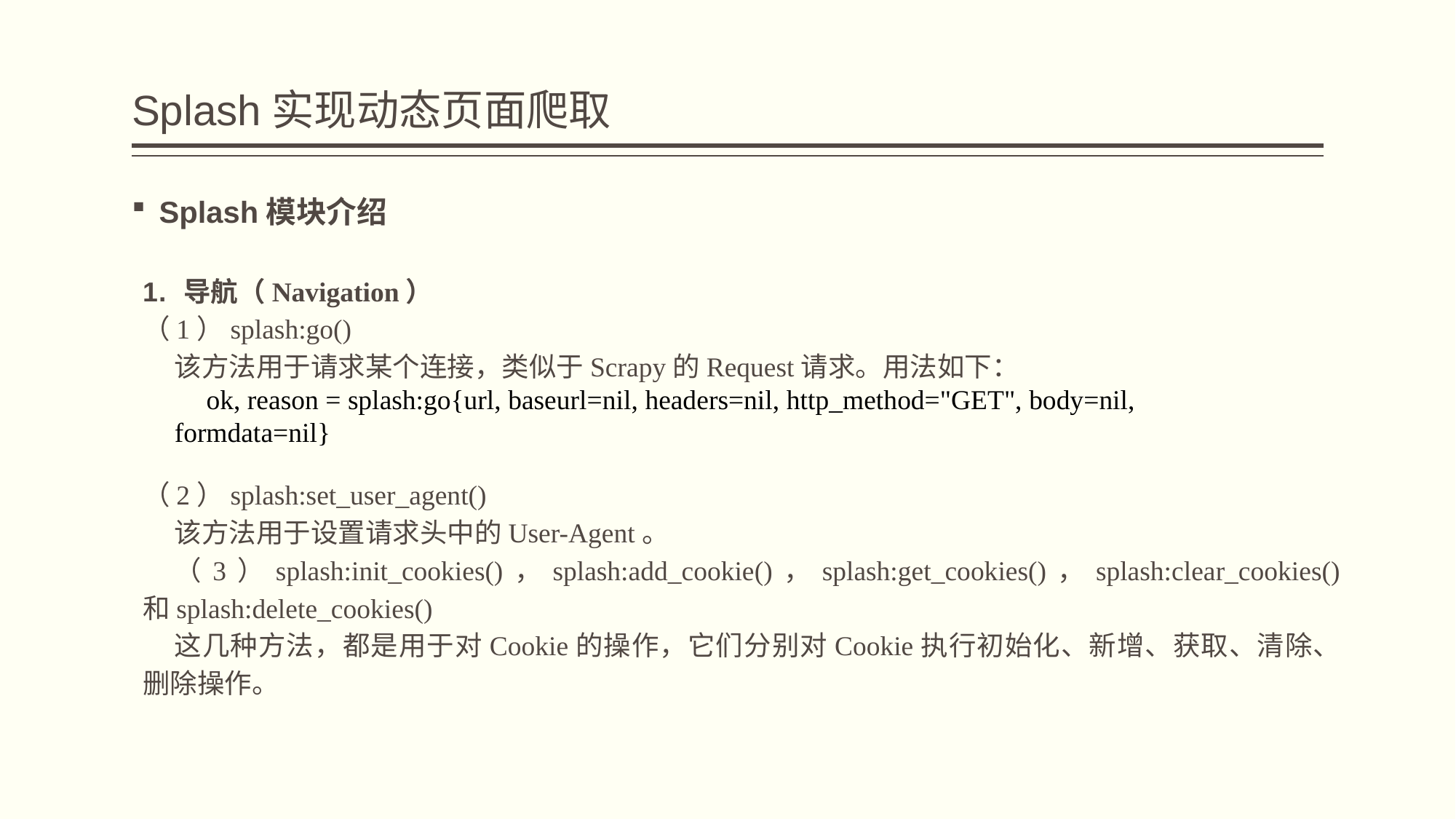

# Splash实现动态页面爬取
Splash模块介绍
导航（Navigation）
（1）splash:go()
该方法用于请求某个连接，类似于Scrapy的Request请求。用法如下：
ok, reason = splash:go{url, baseurl=nil, headers=nil, http_method="GET", body=nil, formdata=nil}
（2）splash:set_user_agent()
该方法用于设置请求头中的User-Agent。
（3）splash:init_cookies()，splash:add_cookie()，splash:get_cookies()，splash:clear_cookies() 和splash:delete_cookies()
这几种方法，都是用于对Cookie的操作，它们分别对Cookie执行初始化、新增、获取、清除、删除操作。